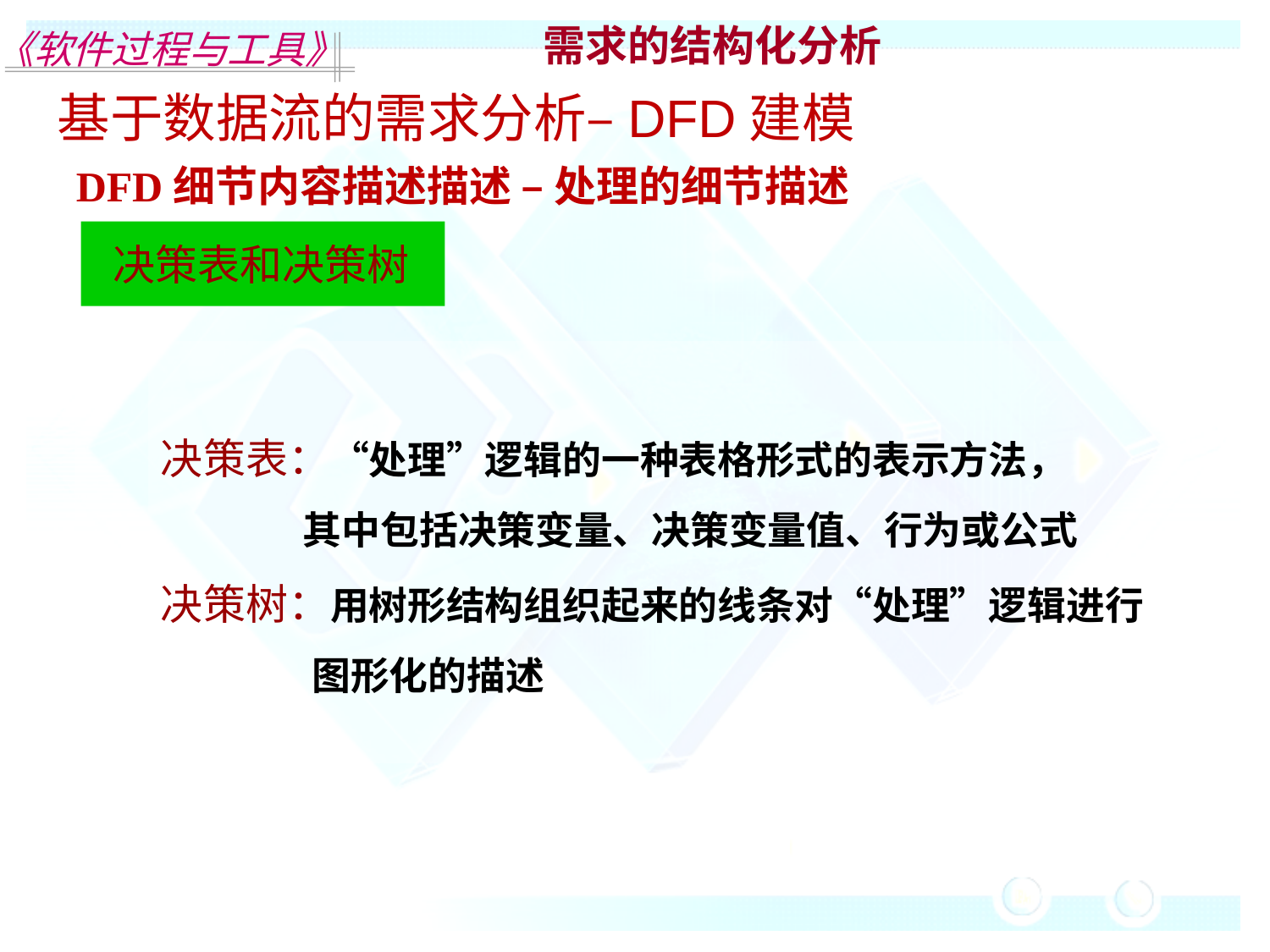

需求的结构化分析
基于数据流的需求分析–DFD建模
DFD细节内容描述描述 – 处理的细节描述
 决策表和决策树
决策表：“处理”逻辑的一种表格形式的表示方法，
                其中包括决策变量、决策变量值、行为或公式
决策树：用树形结构组织起来的线条对“处理”逻辑进行
                 图形化的描述